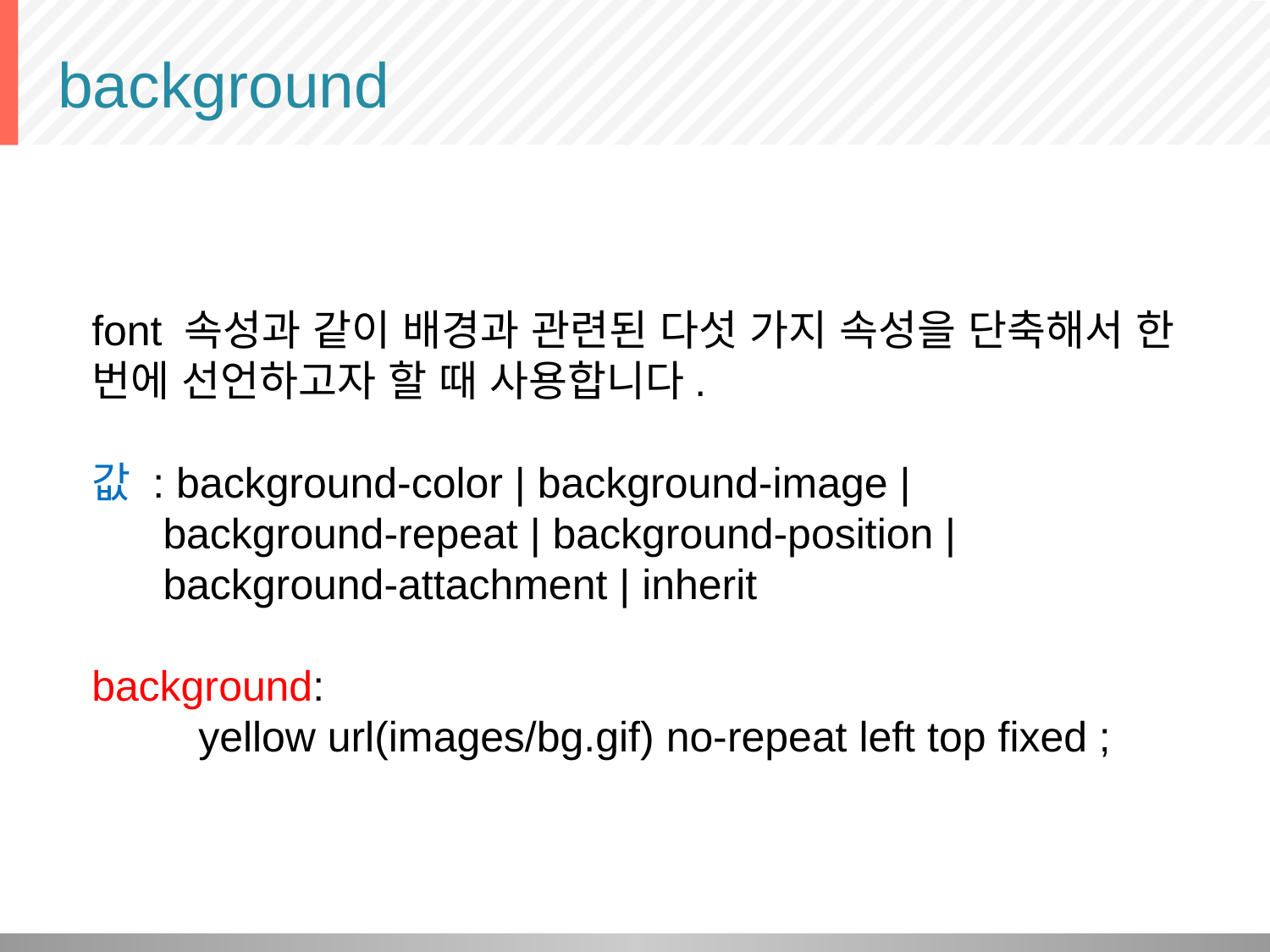

# background
font 속성과 같이 배경과 관련된 다섯 가지 속성을 단축해서 한 번에 선언하고자 할 때 사용합니다.

값 : background-color | background-image |
      background-repeat | background-position |
      background-attachment | inherit

background:
         yellow url(images/bg.gif) no-repeat left top fixed ;